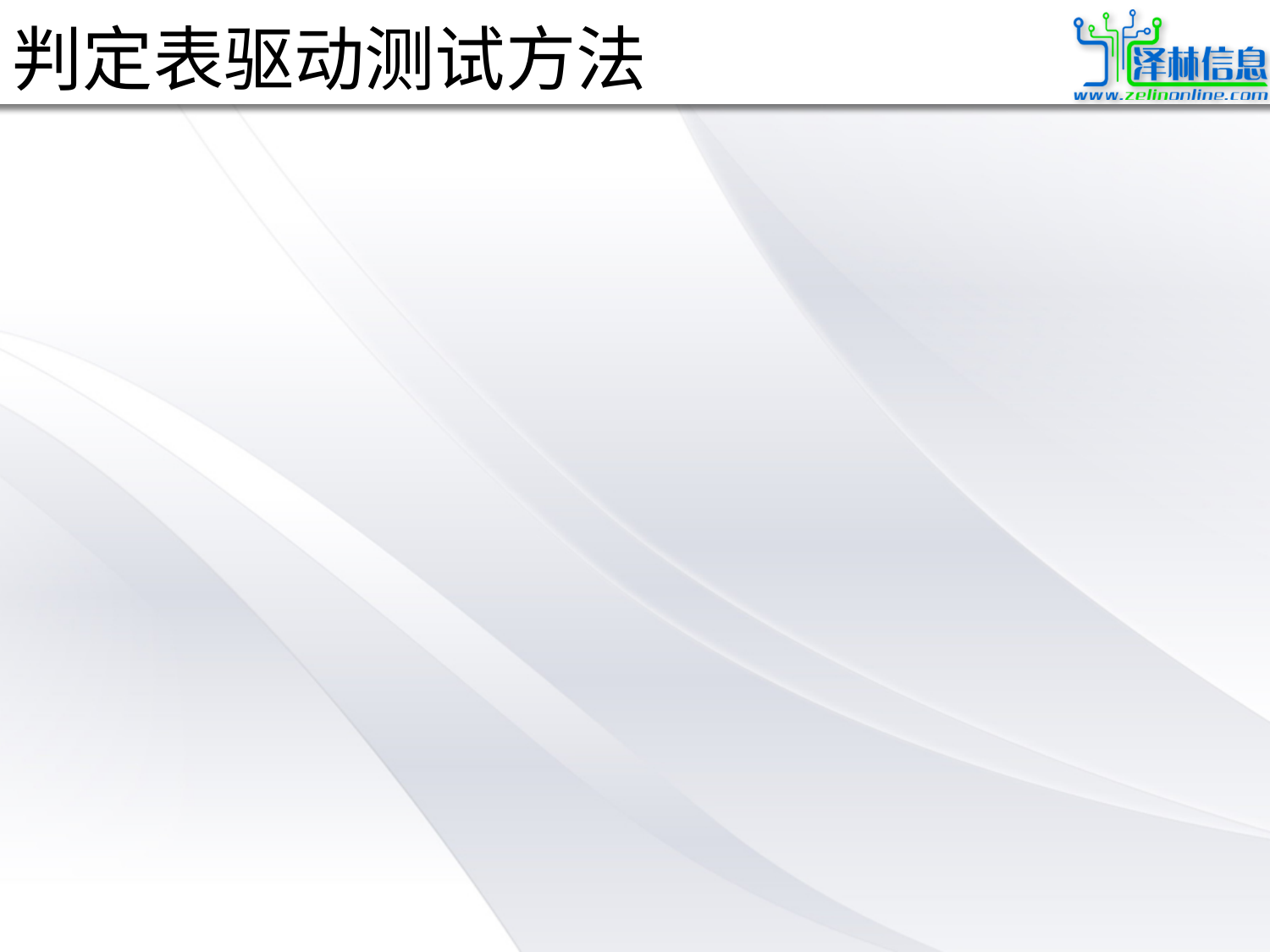

# 判定表驱动测试方法
前面因果图方法中已经用到了判定表。判定表（Decision Table）是分析和表达多逻辑条件下执行不同操作的工具。

	在程序设计发展的初期,判定表就已被当作编写程序的辅助工具了，因为它可以把复杂的逻辑关系和多种条件组合的情况表达得既具体又明确。